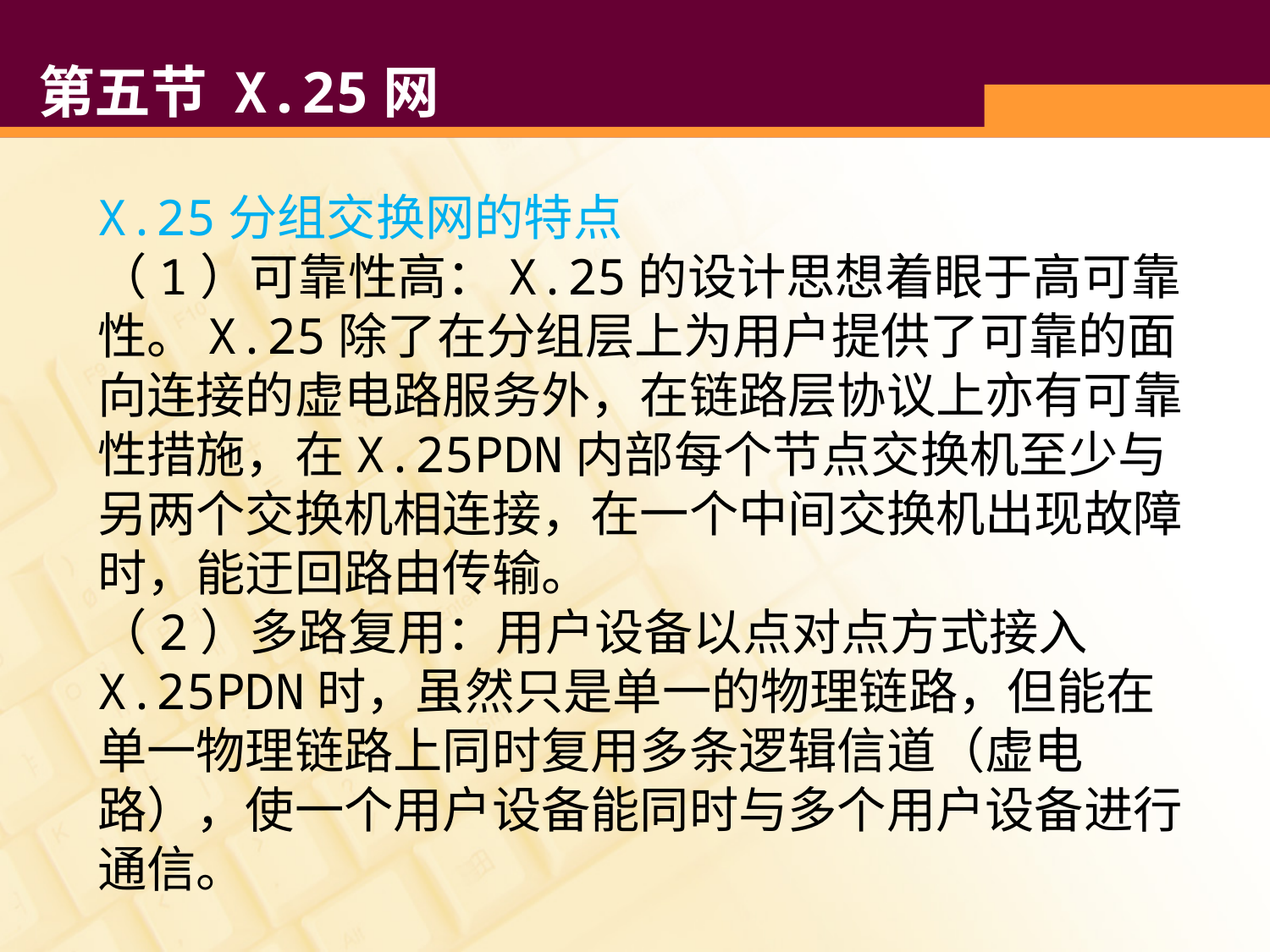

# 第五节 X.25网
X.25分组交换网的特点
（1）可靠性高：X.25的设计思想着眼于高可靠性。X.25除了在分组层上为用户提供了可靠的面向连接的虚电路服务外，在链路层协议上亦有可靠性措施，在X.25PDN内部每个节点交换机至少与另两个交换机相连接，在一个中间交换机出现故障时，能迂回路由传输。
（2）多路复用：用户设备以点对点方式接入X.25PDN时，虽然只是单一的物理链路，但能在单一物理链路上同时复用多条逻辑信道（虚电路），使一个用户设备能同时与多个用户设备进行通信。